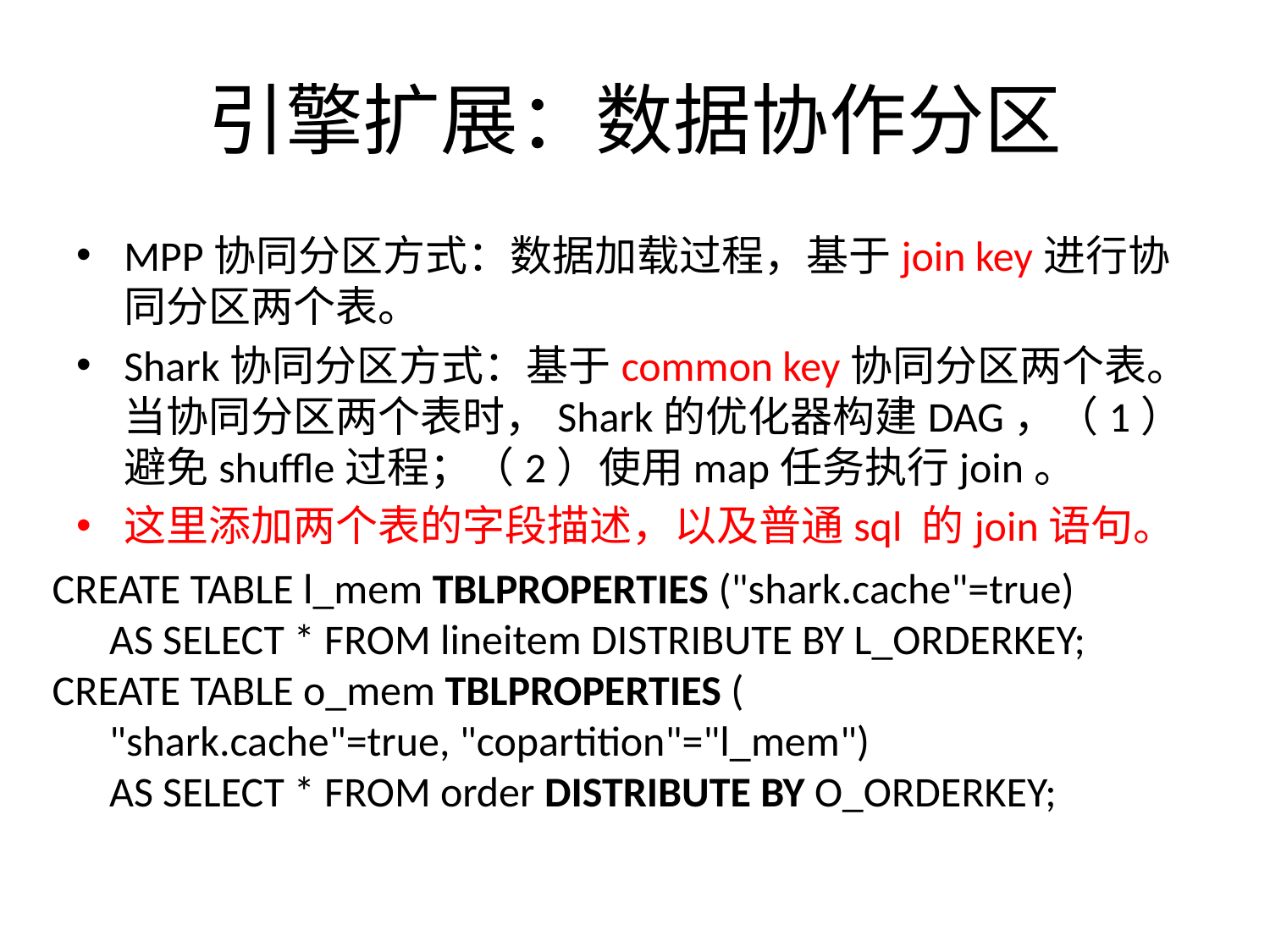

# 引擎扩展：数据协作分区
MPP协同分区方式：数据加载过程，基于join key进行协同分区两个表。
Shark协同分区方式：基于common key协同分区两个表。
当协同分区两个表时，Shark的优化器构建DAG，（1）避免shuffle过程；（2）使用map任务执行join。
这里添加两个表的字段描述，以及普通sql 的join语句。

CREATE TABLE l_mem TBLPROPERTIES ("shark.cache"=true)
      AS SELECT * FROM lineitem DISTRIBUTE BY L_ORDERKEY;
CREATE TABLE o_mem TBLPROPERTIES (
      "shark.cache"=true, "copartition"="l_mem")
      AS SELECT * FROM order DISTRIBUTE BY O_ORDERKEY;